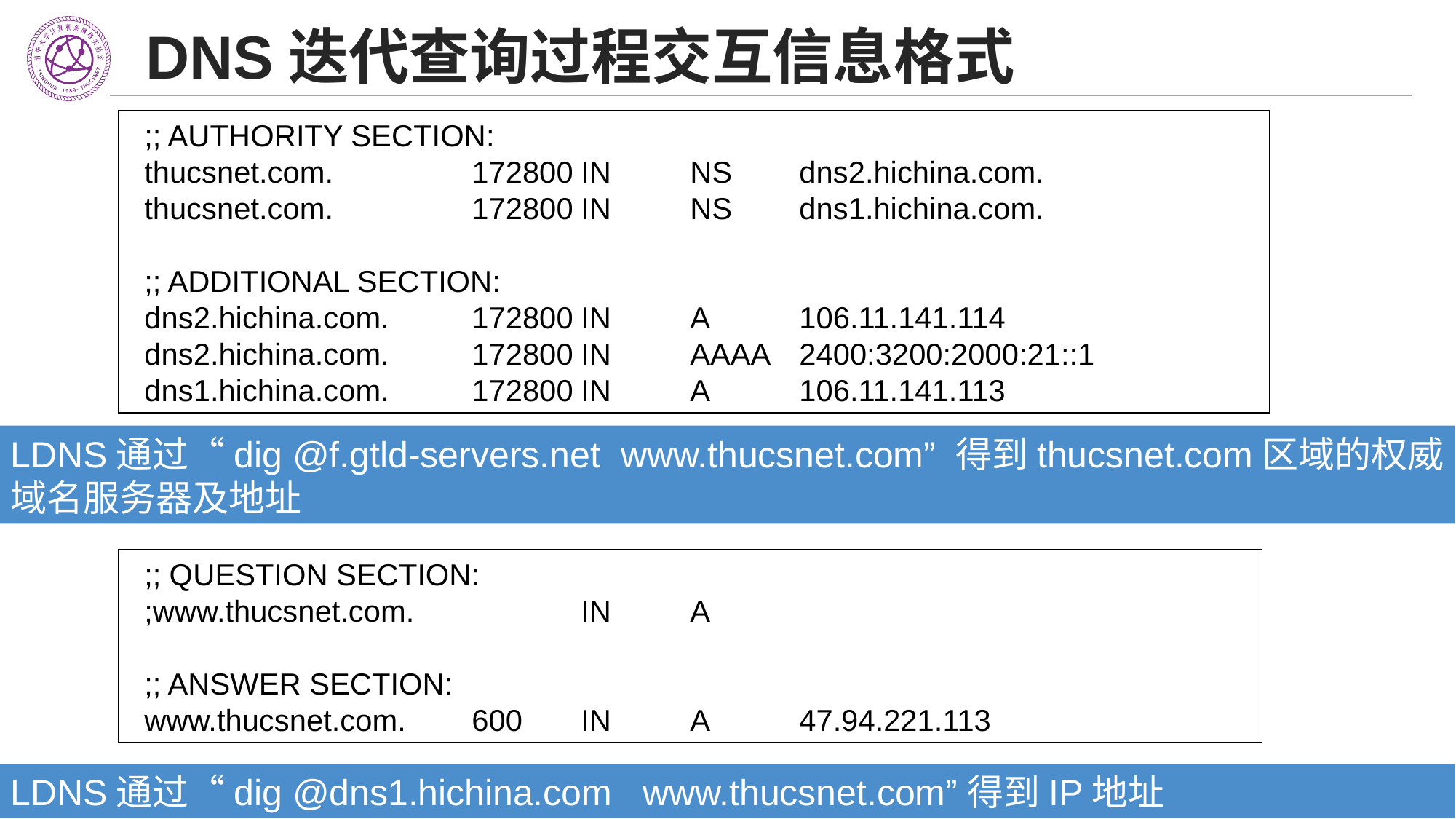

# DNS迭代查询过程交互信息格式
;; AUTHORITY SECTION:
thucsnet.com.		172800	IN	NS	dns2.hichina.com.
thucsnet.com.		172800	IN	NS	dns1.hichina.com.

;; ADDITIONAL SECTION:
dns2.hichina.com.	172800	IN	A	106.11.141.114
dns2.hichina.com.	172800	IN	AAAA	2400:3200:2000:21::1
dns1.hichina.com.	172800	IN	A	106.11.141.113

LDNS通过“dig @f.gtld-servers.net  www.thucsnet.com” 得到thucsnet.com区域的权威域名服务器及地址
;; QUESTION SECTION:
;www.thucsnet.com.		IN	A

;; ANSWER SECTION:
www.thucsnet.com.	600	IN	A	47.94.221.113
LDNS通过“dig @dns1.hichina.com   www.thucsnet.com”得到IP地址